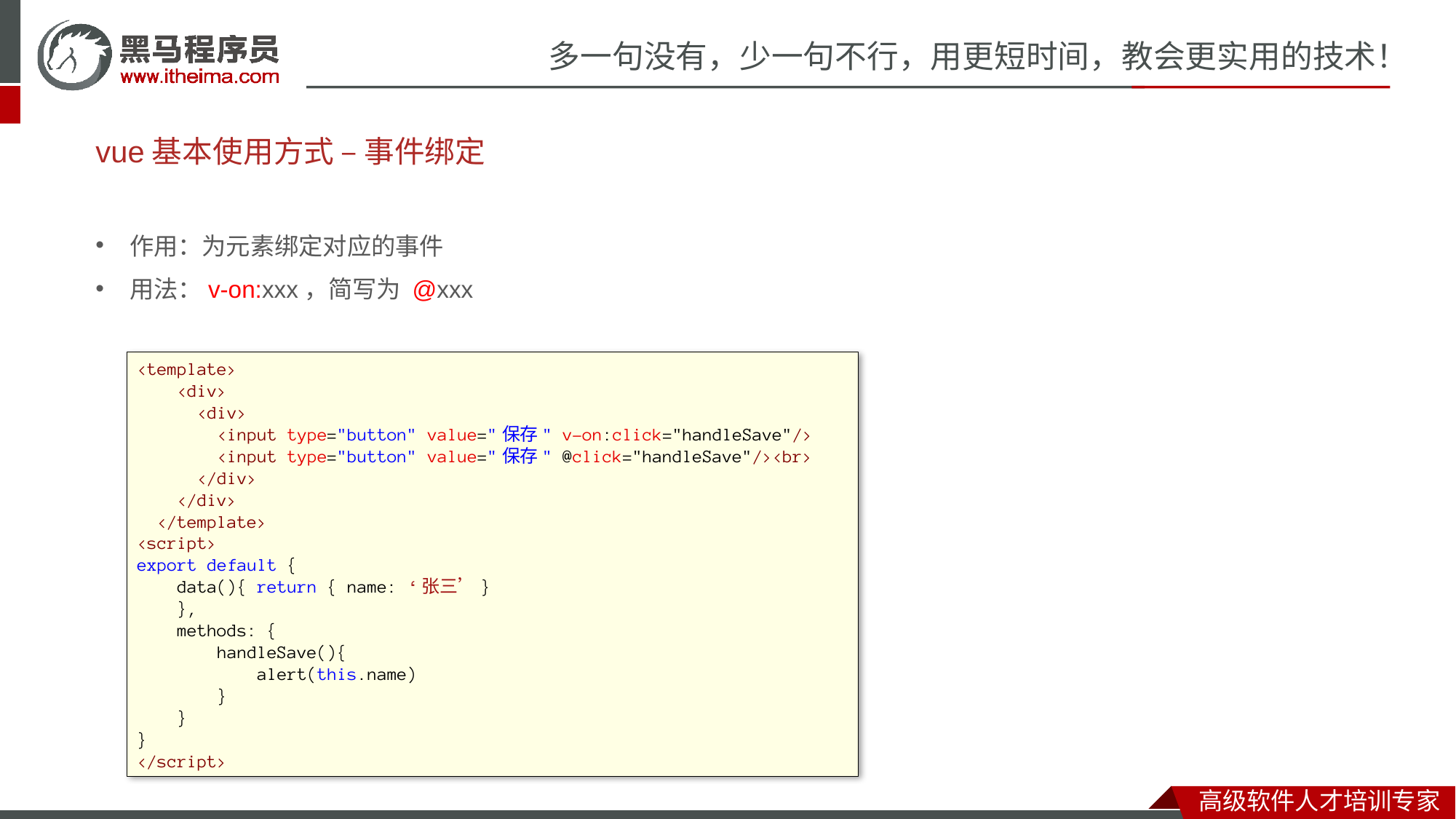

# vue基本使用方式 – 事件绑定
作用：为元素绑定对应的事件
用法：v-on:xxx，简写为 @xxx
<template>
    <div>
      <div>
        <input type="button" value="保存" v-on:click="handleSave"/>
        <input type="button" value="保存" @click="handleSave"/><br>
      </div>
    </div>
  </template>
<script>
export default {
    data(){ return { name: ‘张三’}
    },
    methods: {
        handleSave(){
            alert(this.name)
        }
    }
}
</script>